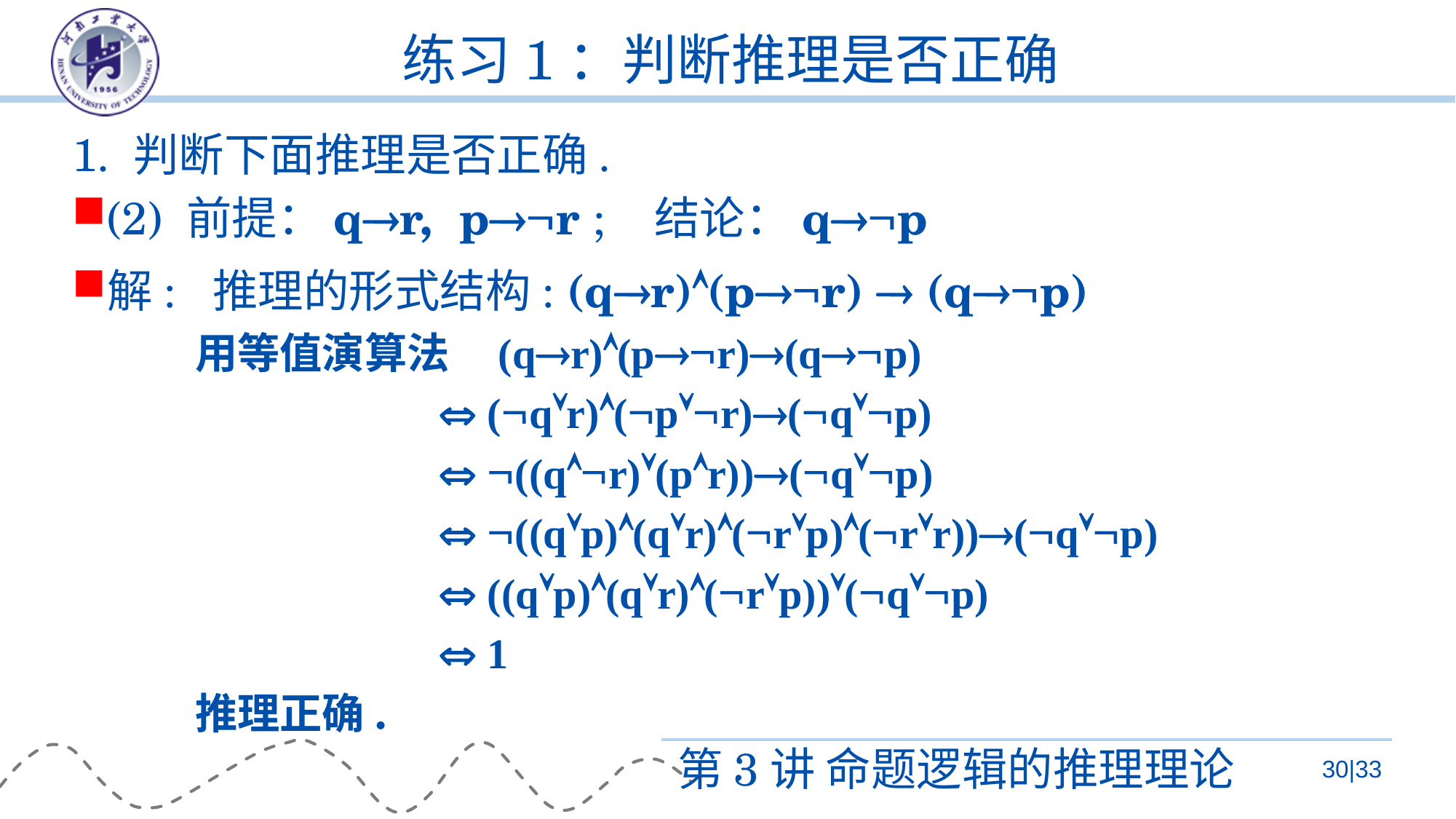

# 练习1：判断推理是否正确
1. 判断下面推理是否正确.
(2) 前提：q→r,  p→¬r ;   结论：q→¬p
解:  推理的形式结构: (q→r)∧(p→¬r) → (q→¬p)
         用等值演算法    (q→r)∧(p→¬r)→(q→¬p)
⇔ (¬q∨r)∧(¬p∨¬r)→(¬q∨¬p)
⇔ ¬((q∧¬r)∨(p∧r))→(¬q∨¬p)
⇔ ¬((q∨p)∧(q∨r)∧(¬r∨p)∧(¬r∨r))→(¬q∨¬p)
⇔ ((q∨p)∧(q∨r)∧(¬r∨p))∨(¬q∨¬p)
⇔ 1
         推理正确.
第3讲 命题逻辑的推理理论
30|33